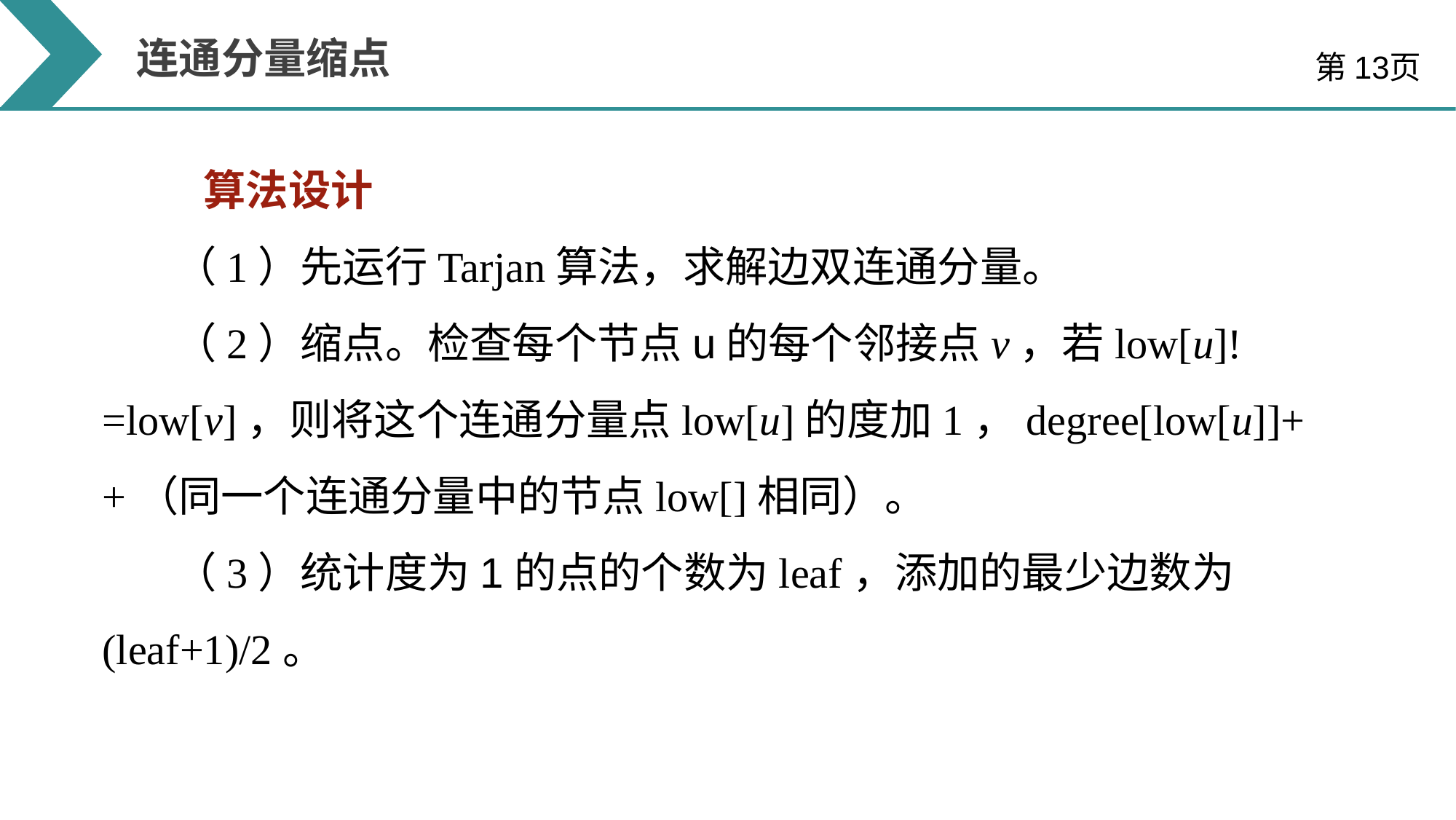

连通分量缩点
第13页
  算法设计
（1）先运行Tarjan算法，求解边双连通分量。
（2）缩点。检查每个节点u的每个邻接点v，若low[u]!=low[v]，则将这个连通分量点low[u]的度加1，degree[low[u]]++（同一个连通分量中的节点low[]相同）。
（3）统计度为1的点的个数为leaf，添加的最少边数为(leaf+1)/2。